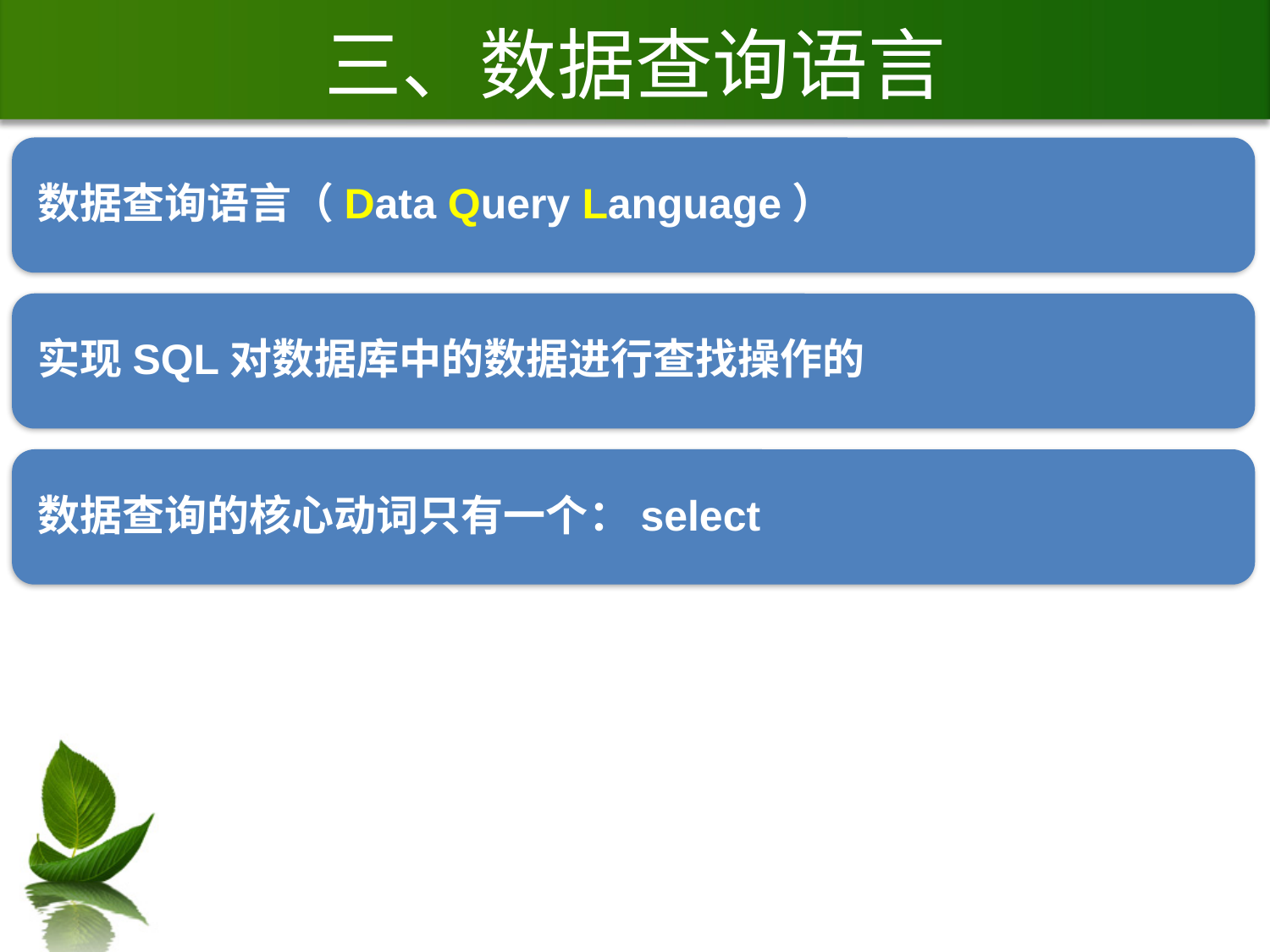

# 三、数据查询语言
数据查询语言（Data Query Language）
实现SQL对数据库中的数据进行查找操作的
数据查询的核心动词只有一个：select